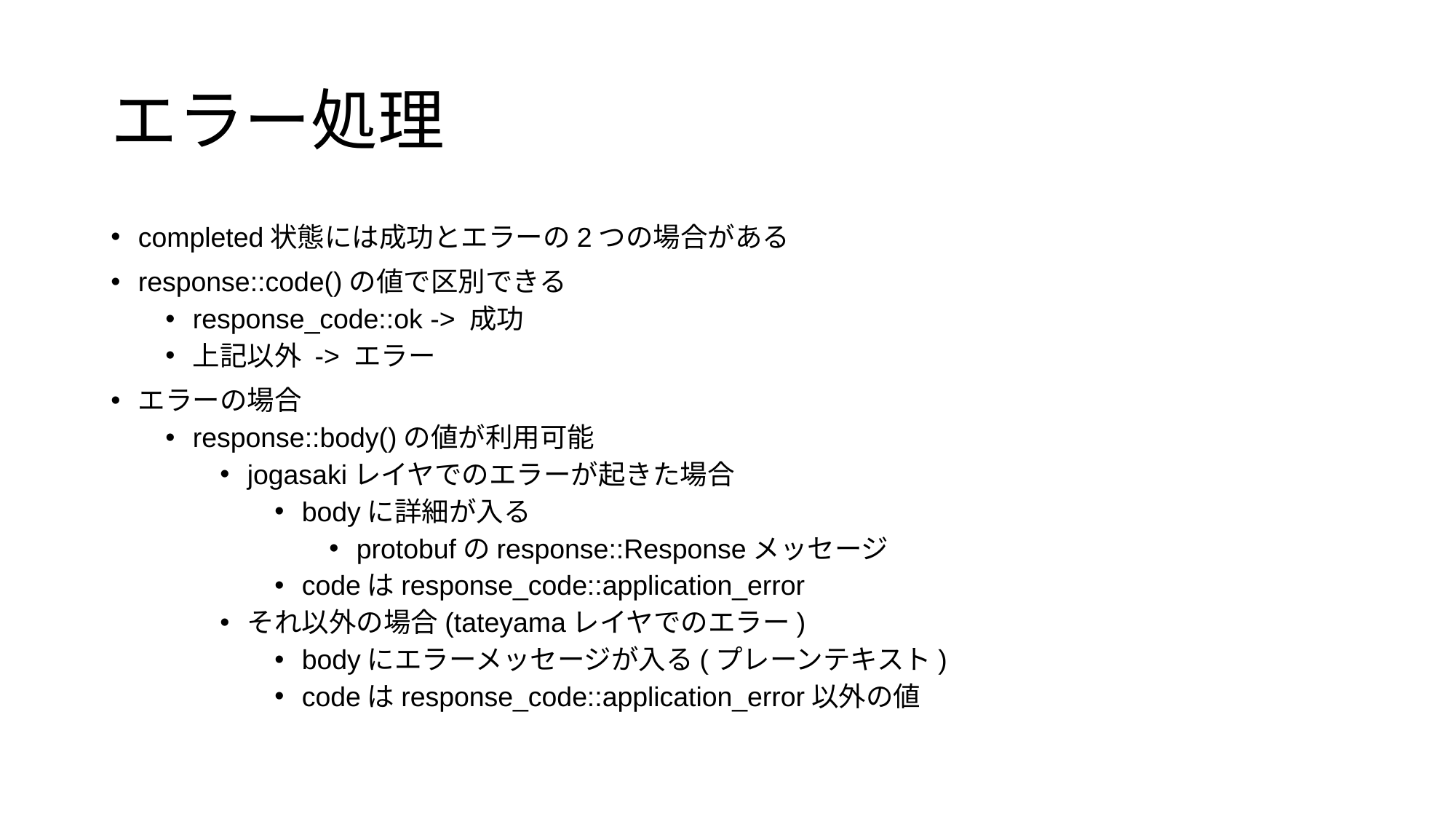

# エラー処理
completed状態には成功とエラーの2つの場合がある
response::code()の値で区別できる
response_code::ok -> 成功
上記以外 -> エラー
エラーの場合
response::body()の値が利用可能
jogasakiレイヤでのエラーが起きた場合
bodyに詳細が入る
protobufのresponse::Responseメッセージ
codeはresponse_code::application_error
それ以外の場合(tateyamaレイヤでのエラー)
bodyにエラーメッセージが入る(プレーンテキスト)
codeはresponse_code::application_error以外の値